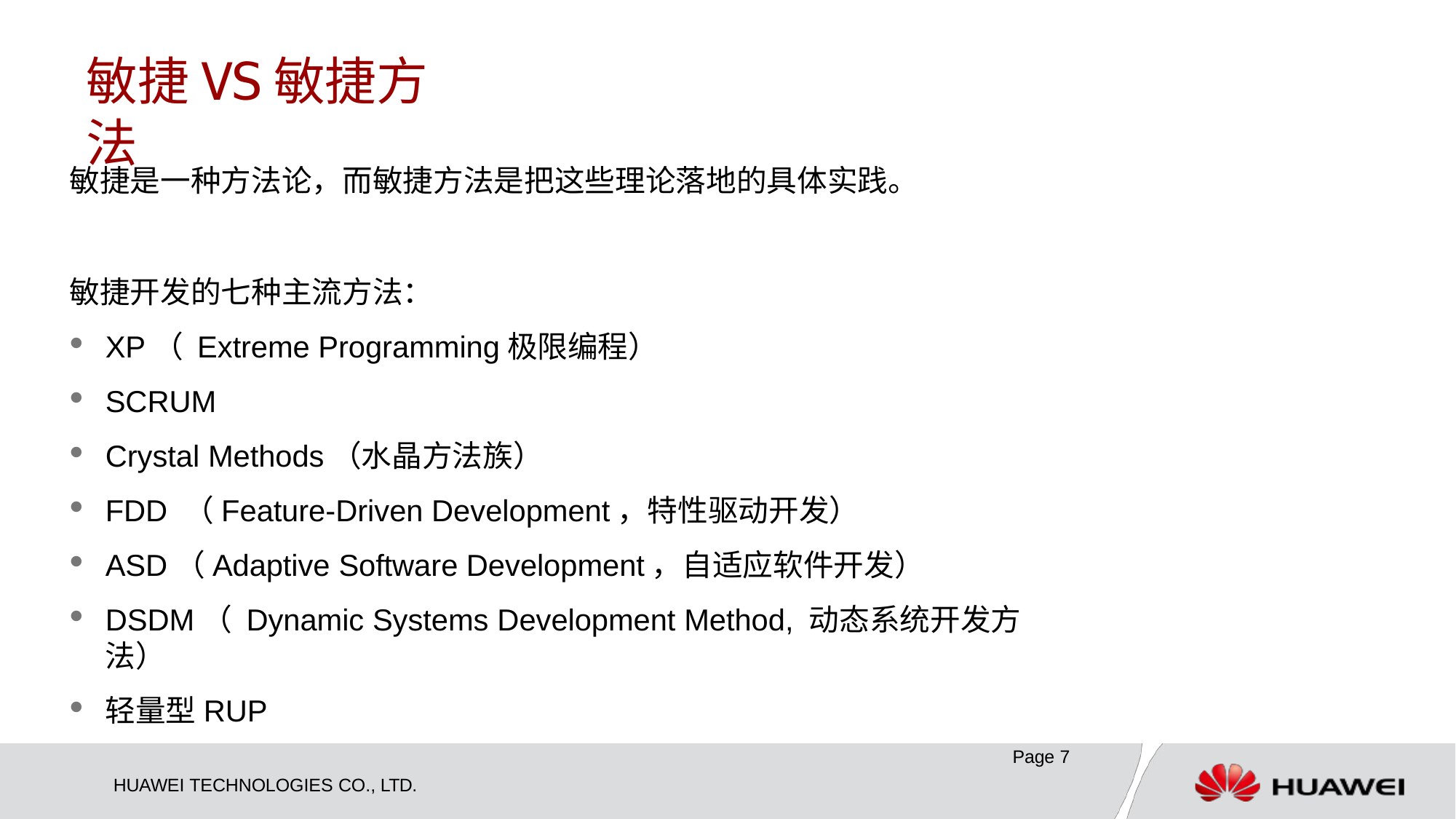

# 敏捷VS敏捷方法
敏捷是一种方法论，而敏捷方法是把这些理论落地的具体实践。

敏捷开发的七种主流方法：
XP（ Extreme Programming极限编程）
SCRUM
Crystal Methods（水晶方法族）
FDD （Feature-Driven Development，特性驱动开发）
ASD（Adaptive Software Development，自适应软件开发）
DSDM（ Dynamic Systems Development Method, 动态系统开发方法）
轻量型RUP
Page 7

HUAWEI TECHNOLOGIES CO., LTD.